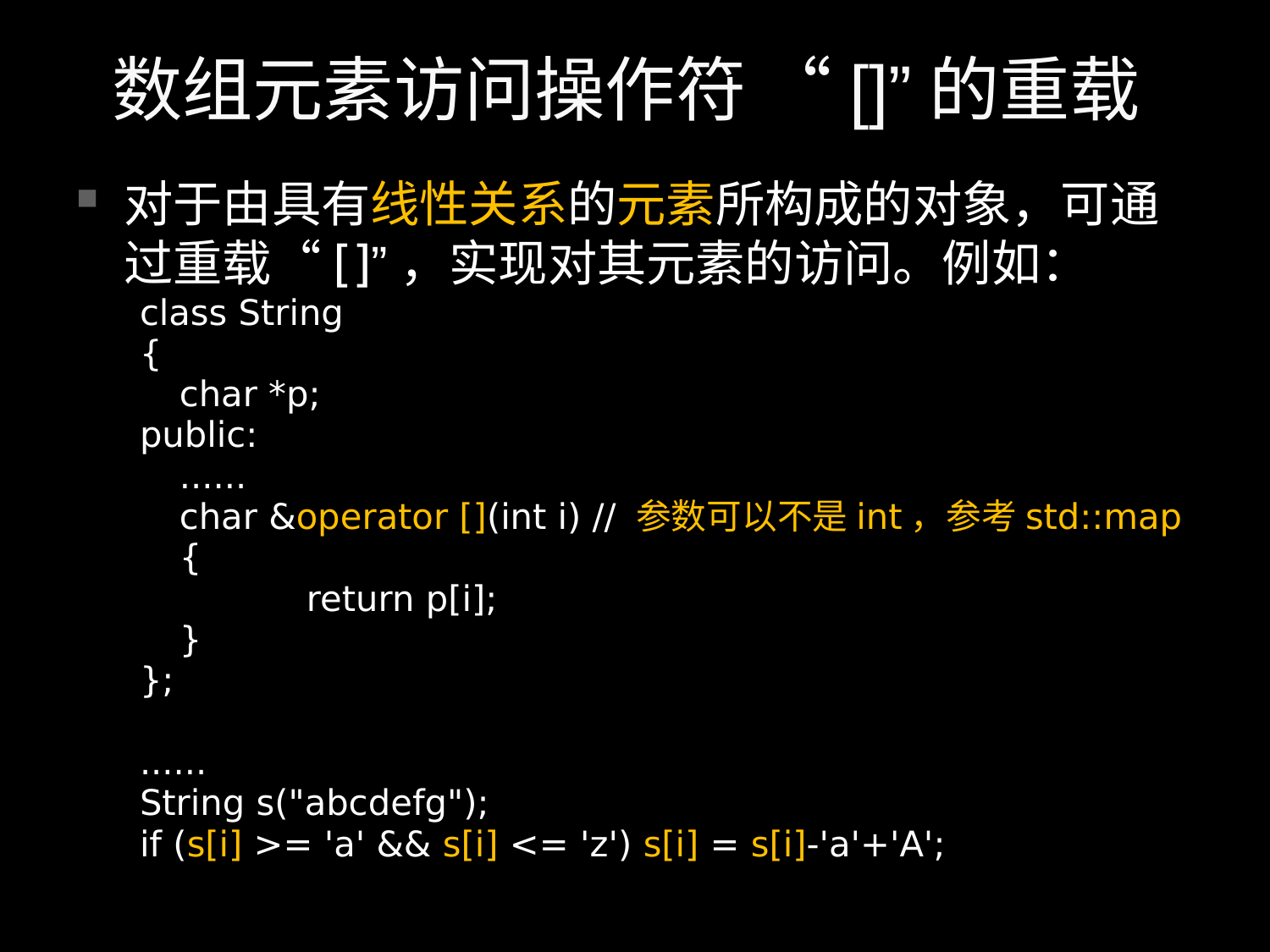

# 数组元素访问操作符 “[]”的重载
对于由具有线性关系的元素所构成的对象，可通过重载“[]”，实现对其元素的访问。例如：
class String
{
	char *p;
public:
	......
	char &operator [](int i) // 参数可以不是int，参考std::map
	{
		return p[i];
	}
};

......
String s("abcdefg");
if (s[i] >= 'a' && s[i] <= 'z') s[i] = s[i]-'a'+'A';